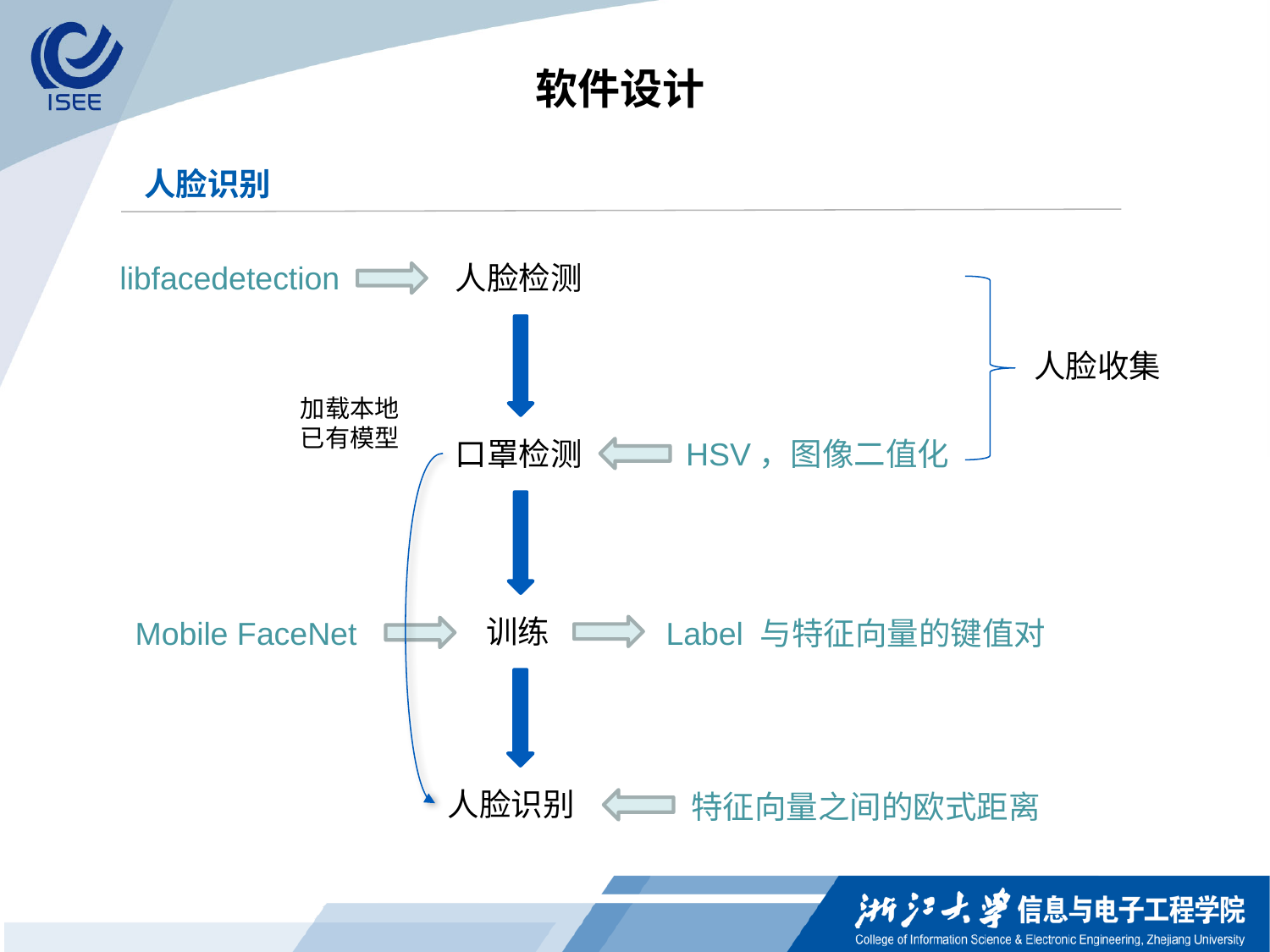

软件设计
人脸识别

libfacedetection
人脸检测

人脸收集
加载本地
已有模型

HSV，图像二值化
口罩检测

训练
Mobile FaceNet
Label 与特征向量的键值对

人脸识别
特征向量之间的欧式距离